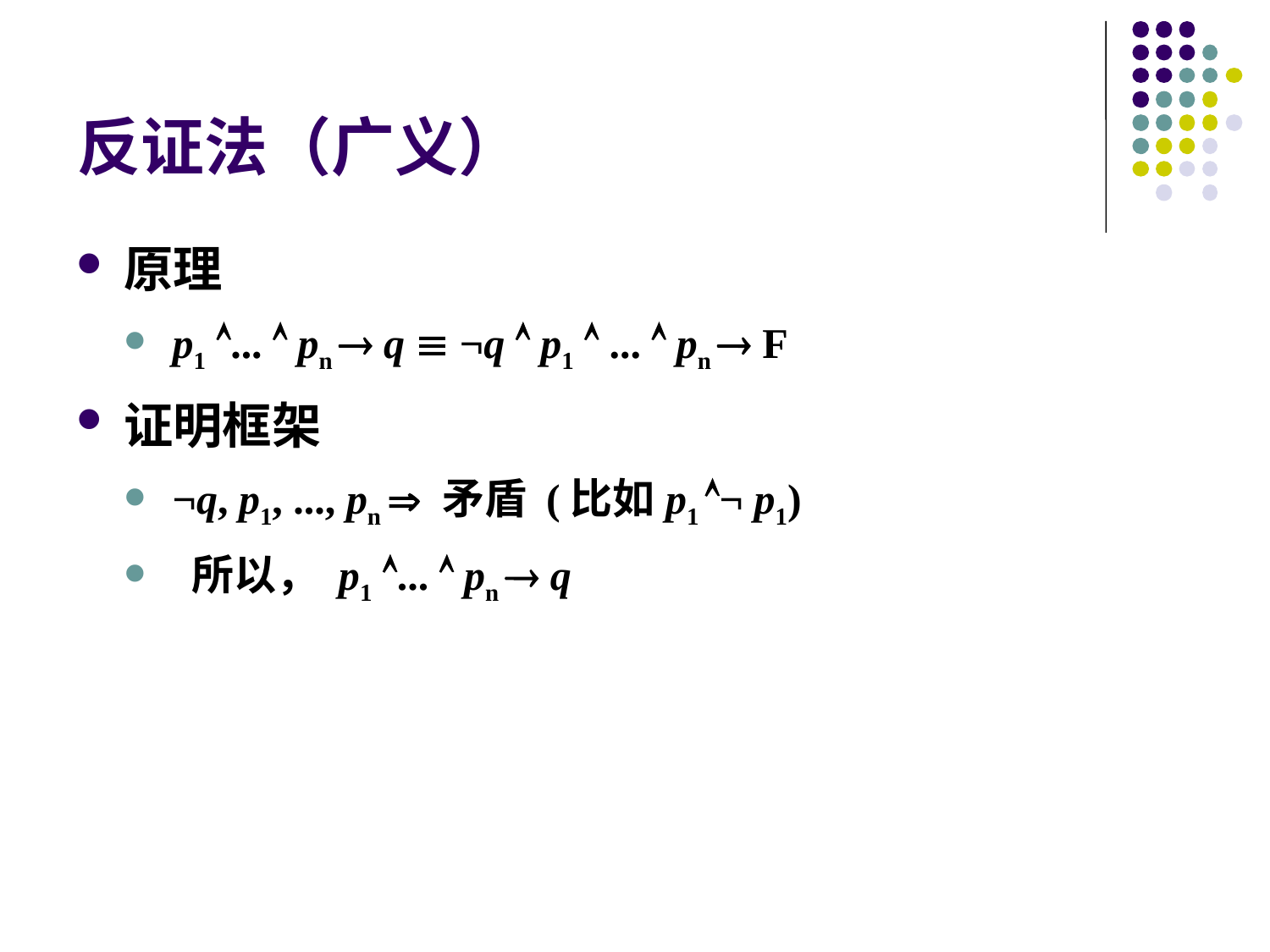

# 反证法（广义）
原理
p1 ∧... ∧ pn → q ≡ ¬q ∧ p1 ∧ ... ∧ pn → F
证明框架
¬q, p1, ..., pn ⇒ 矛盾 (比如p1 ∧¬ p1)
 所以， p1 ∧... ∧ pn → q